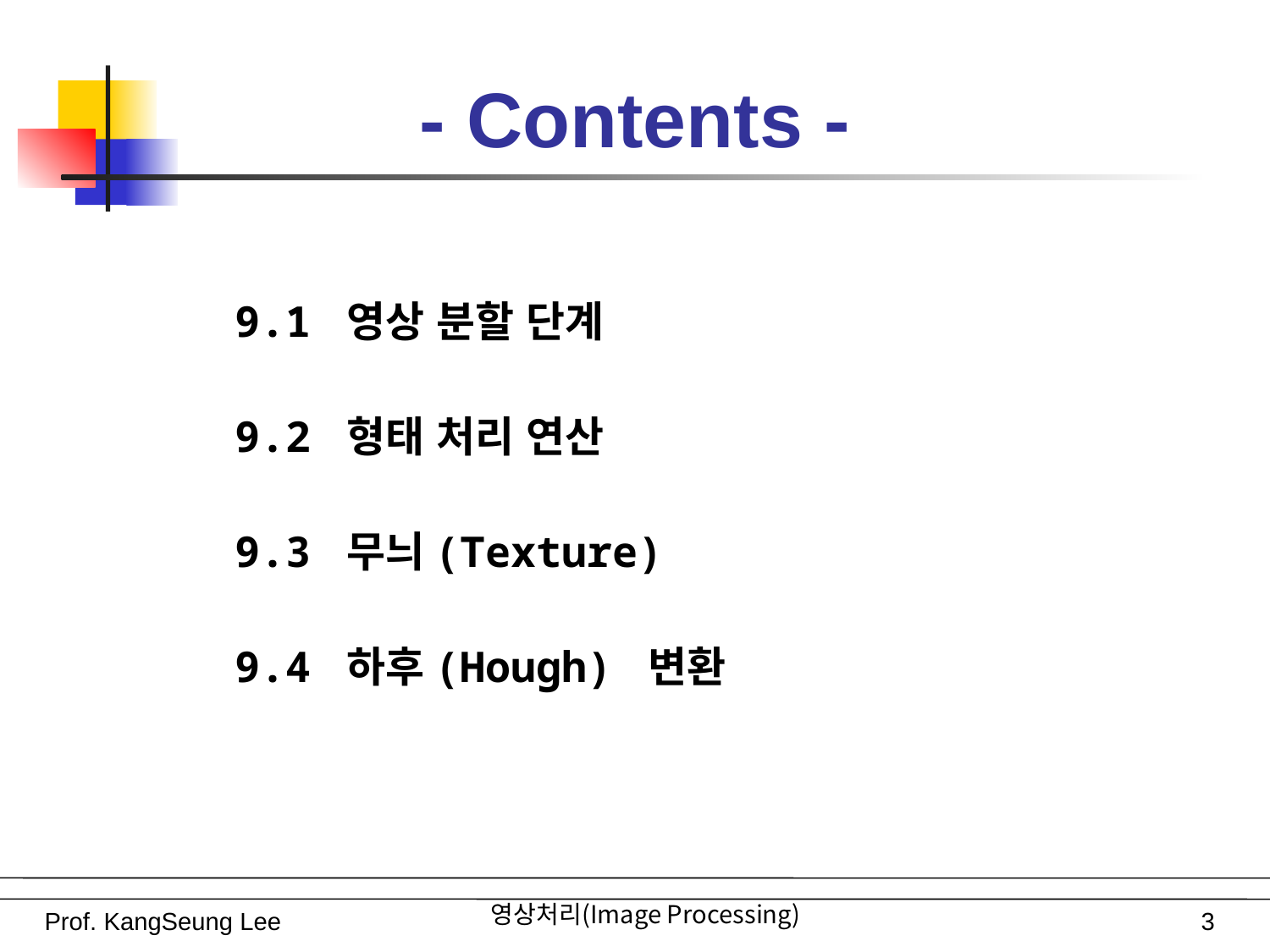

# - Contents -
9.1 영상 분할 단계
9.2 형태 처리 연산
9.3 무늬(Texture)
9.4 하후(Hough) 변환

Prof. KangSeung Lee
영상처리(Image Processing)
3